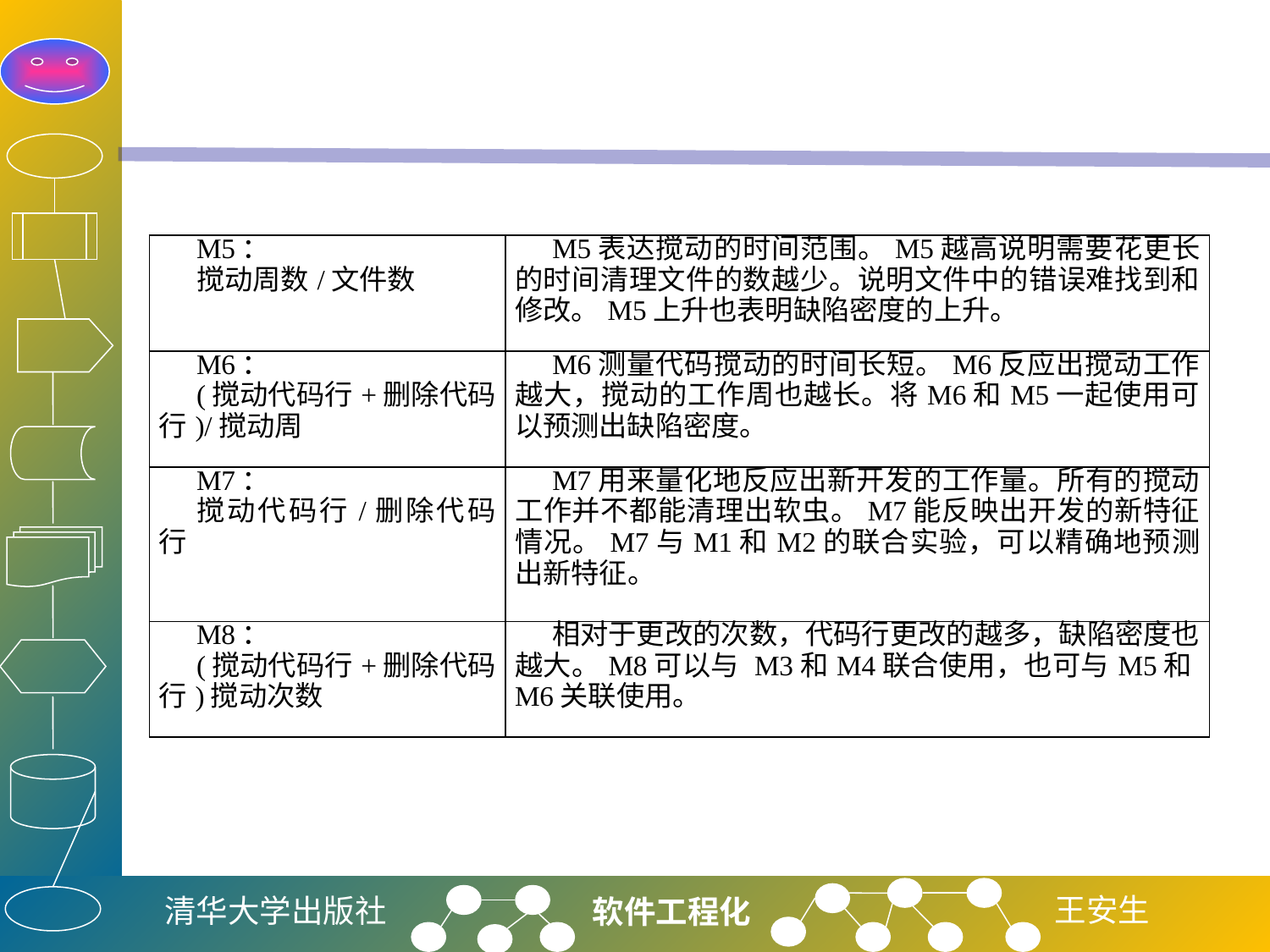

#
| M5： 搅动周数/文件数 | M5表达搅动的时间范围。M5越高说明需要花更长的时间清理文件的数越少。说明文件中的错误难找到和修改。M5上升也表明缺陷密度的上升。 |
| --- | --- |
| M6： (搅动代码行+删除代码行)/搅动周 | M6测量代码搅动的时间长短。M6反应出搅动工作越大，搅动的工作周也越长。将M6和M5一起使用可以预测出缺陷密度。 |
| M7： 搅动代码行/删除代码行 | M7用来量化地反应出新开发的工作量。所有的搅动工作并不都能清理出软虫。M7能反映出开发的新特征情况。M7与M1和M2的联合实验，可以精确地预测出新特征。 |
| M8： (搅动代码行+删除代码行)搅动次数 | 相对于更改的次数，代码行更改的越多，缺陷密度也越大。M8可以与 M3和M4联合使用，也可与M5和M6关联使用。 |